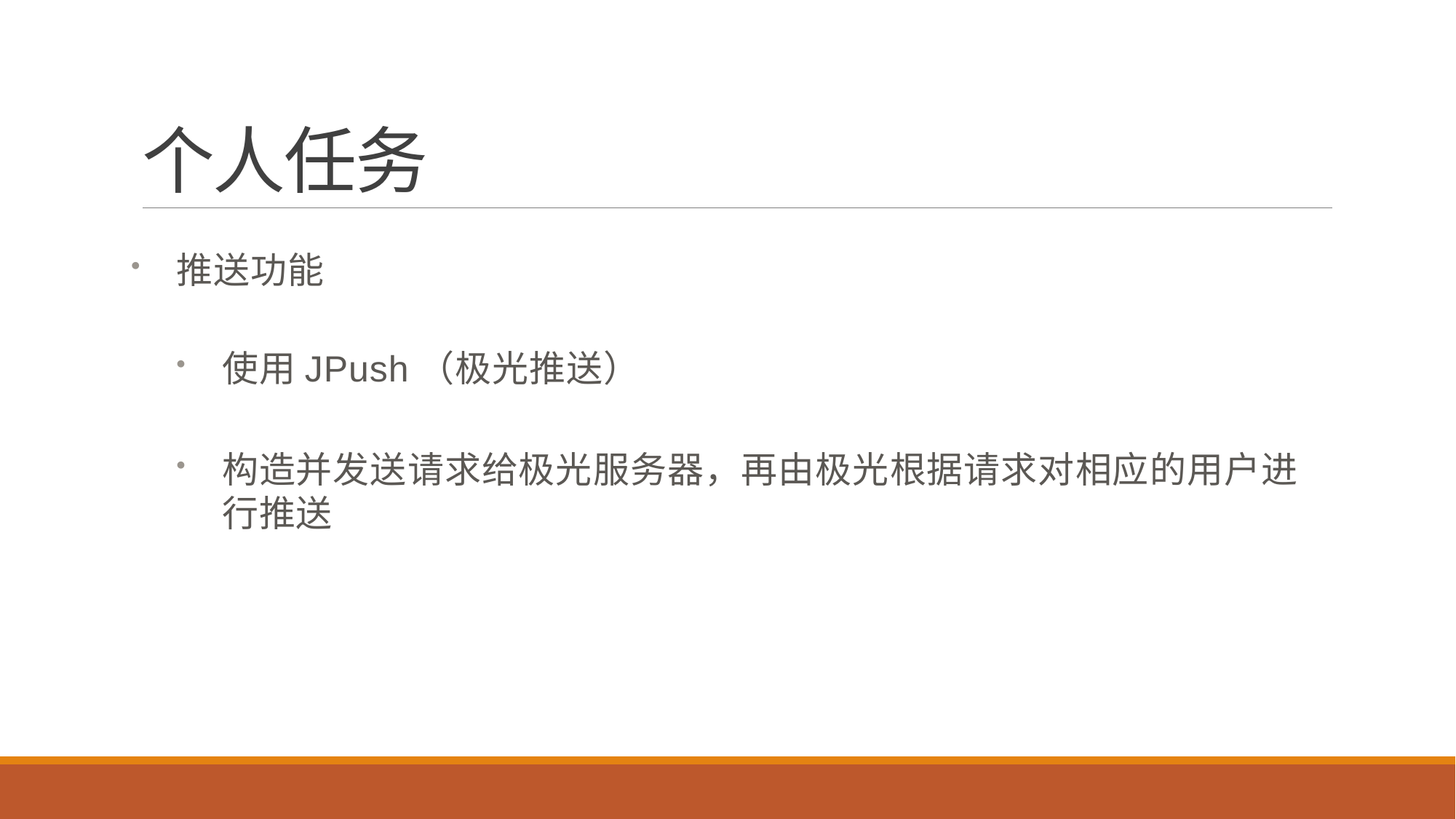

# 个人任务
推送功能
使用JPush（极光推送）
构造并发送请求给极光服务器，再由极光根据请求对相应的用户进行推送